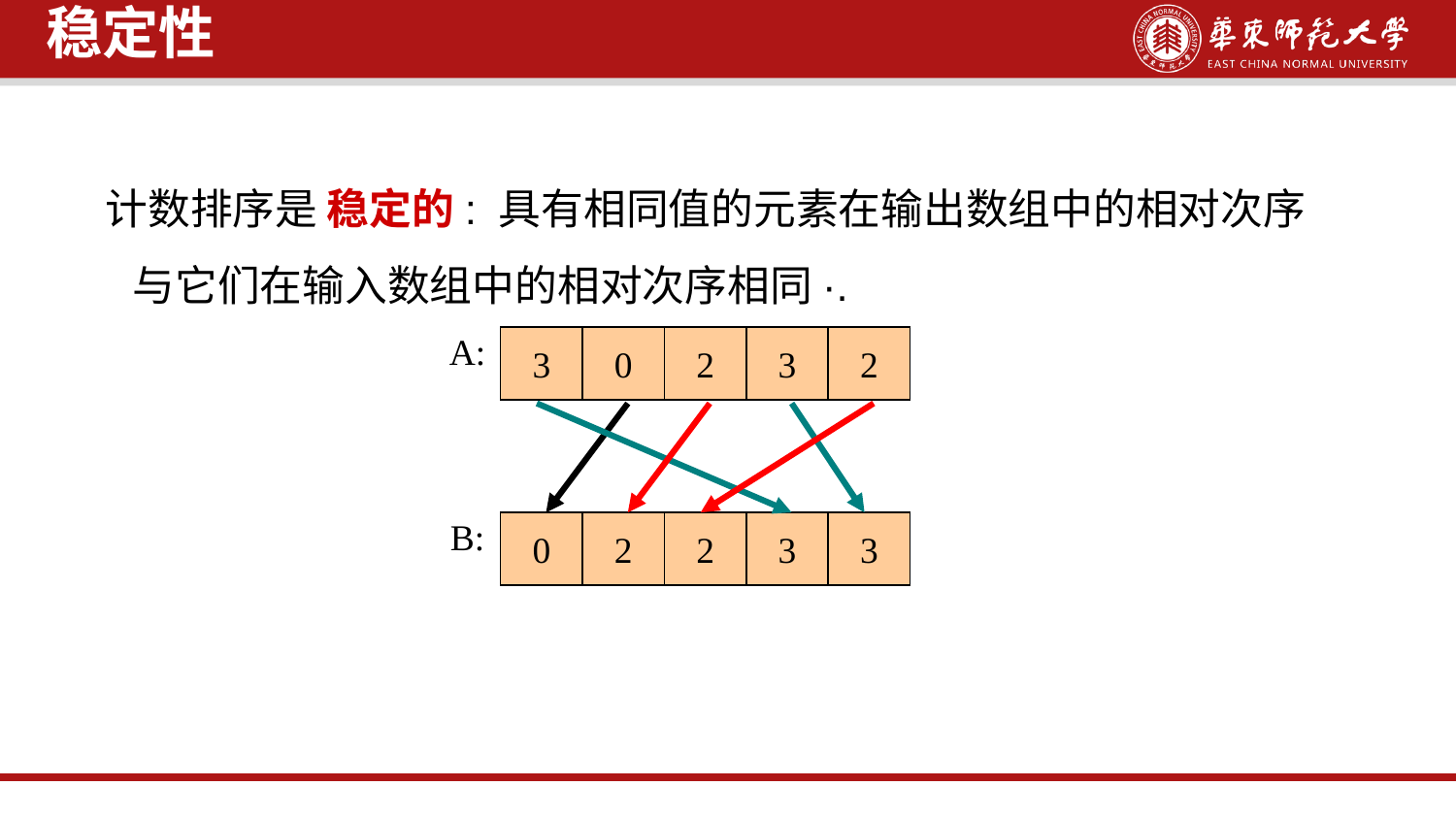

稳定性
计数排序是 稳定的: 具有相同值的元素在输出数组中的相对次序与它们在输入数组中的相对次序相同·.

A:
3
0
2
3
2

B:
0
2
2
3
3